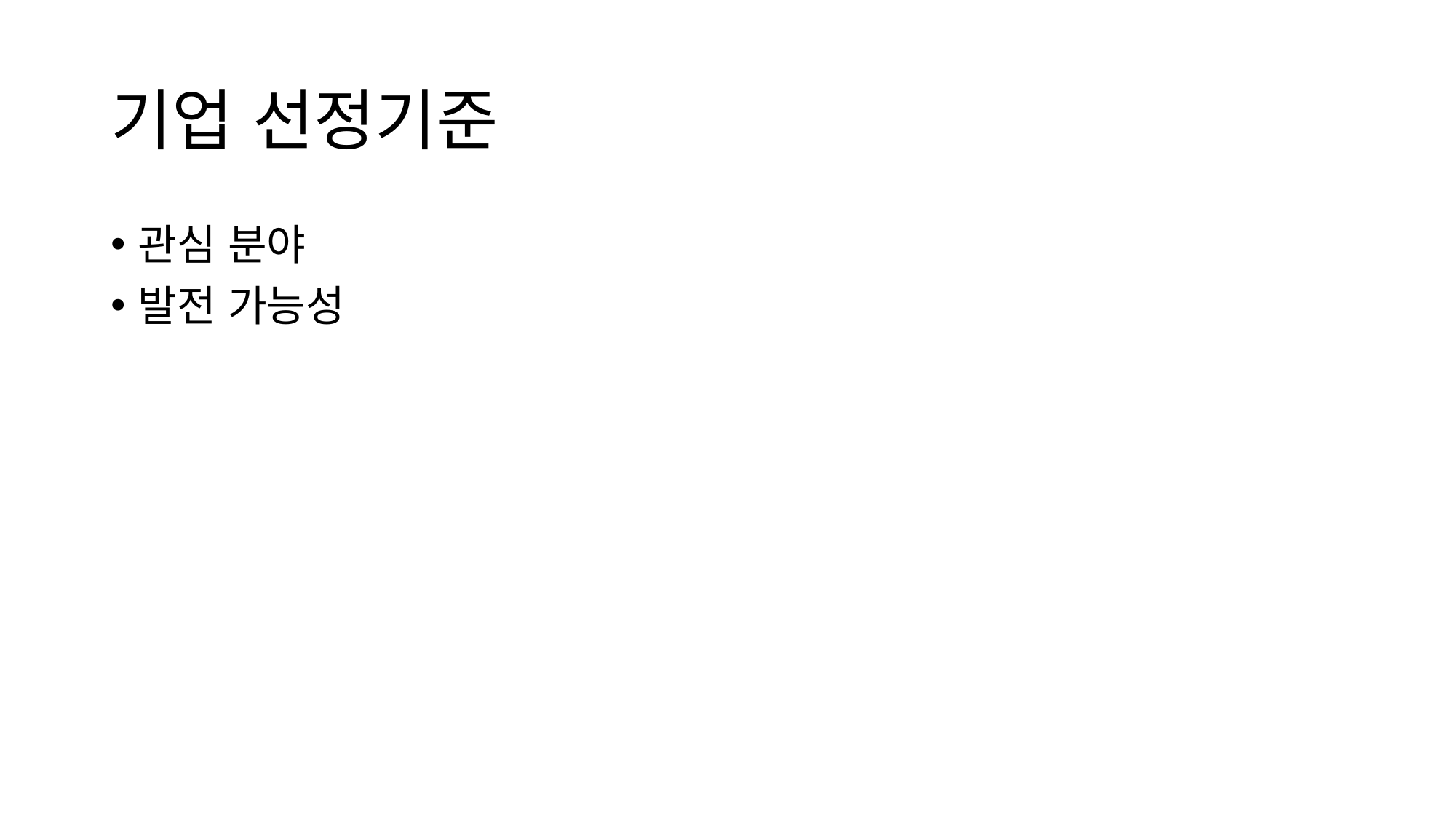

# 기업 선정기준
관심 분야
발전 가능성